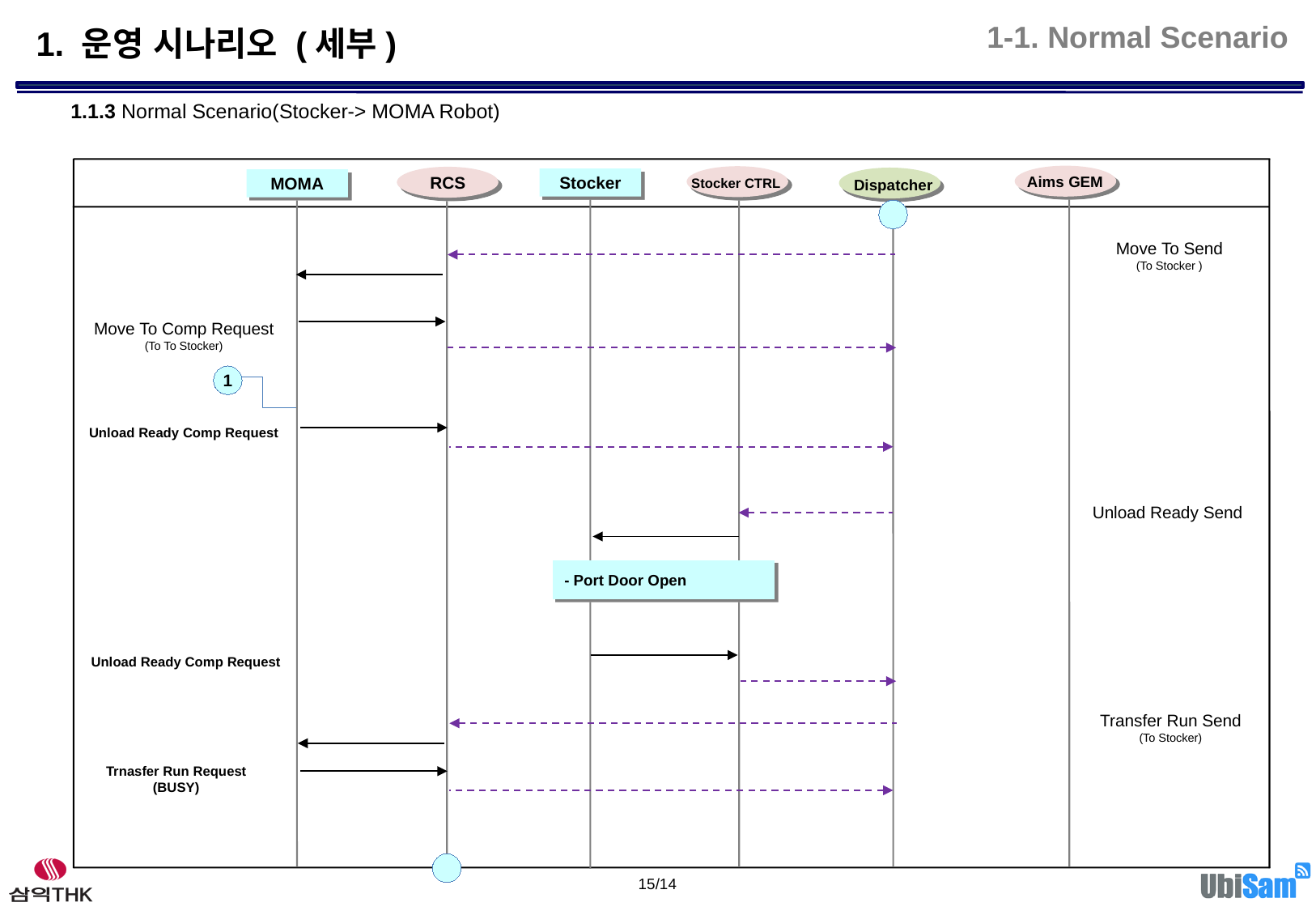

1-1. Normal Scenario
1. 운영 시나리오 (세부)

1.1.3 Normal Scenario(Stocker-> MOMA Robot)

  Aims GEM

Stocker CTRL
RCS

Dispatcher
Stocker
MOMA

Move To Send
(To Stocker )
Move To Comp Request
(To To Stocker)
1
Unload Ready Comp Request
Unload Ready Send
- Port Door Open
Unload Ready Comp Request
Transfer Run Send
(To Stocker)
Trnasfer Run Request
(BUSY)